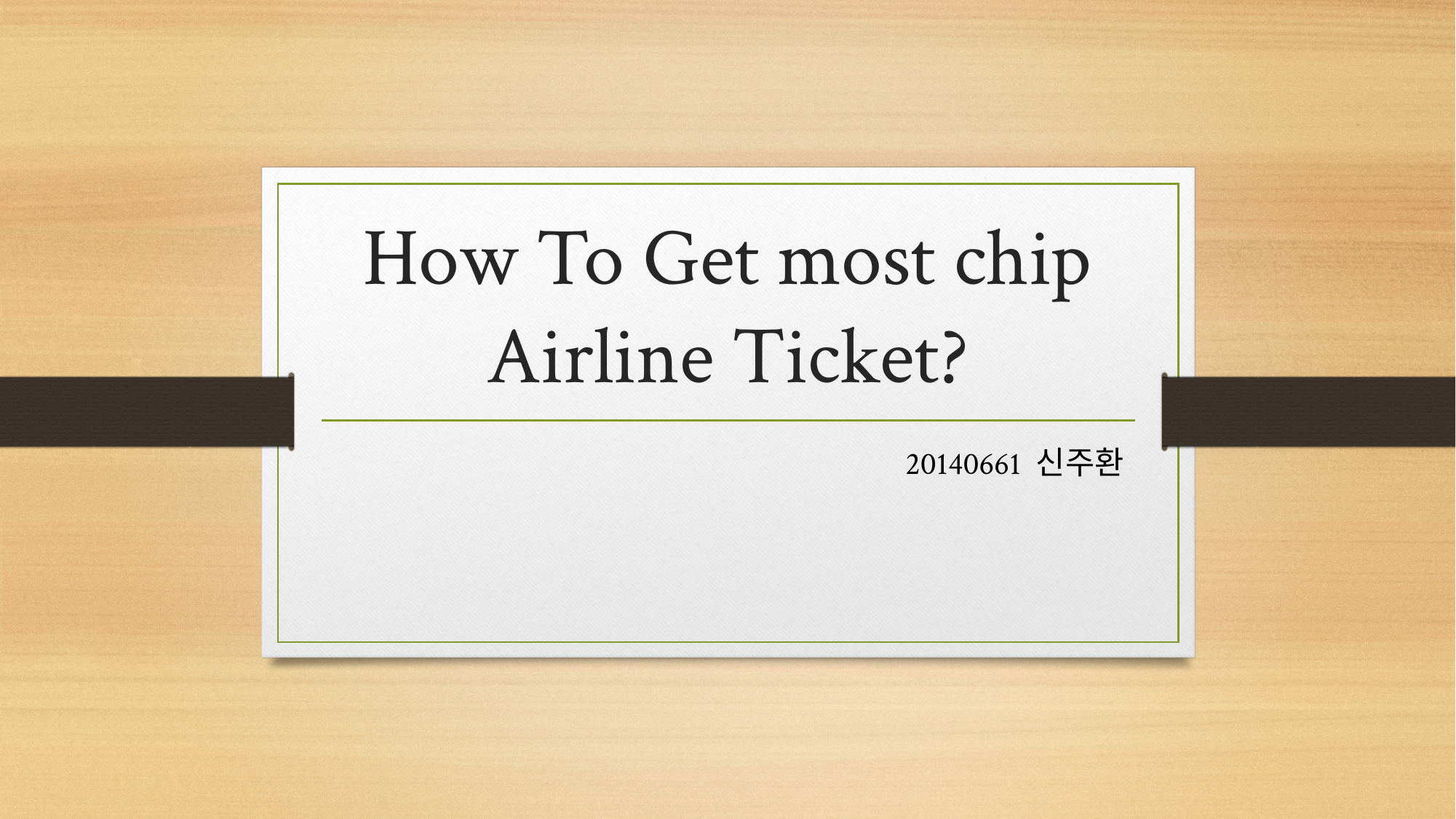

# How To Get most chip Airline Ticket?
20140661 신주환